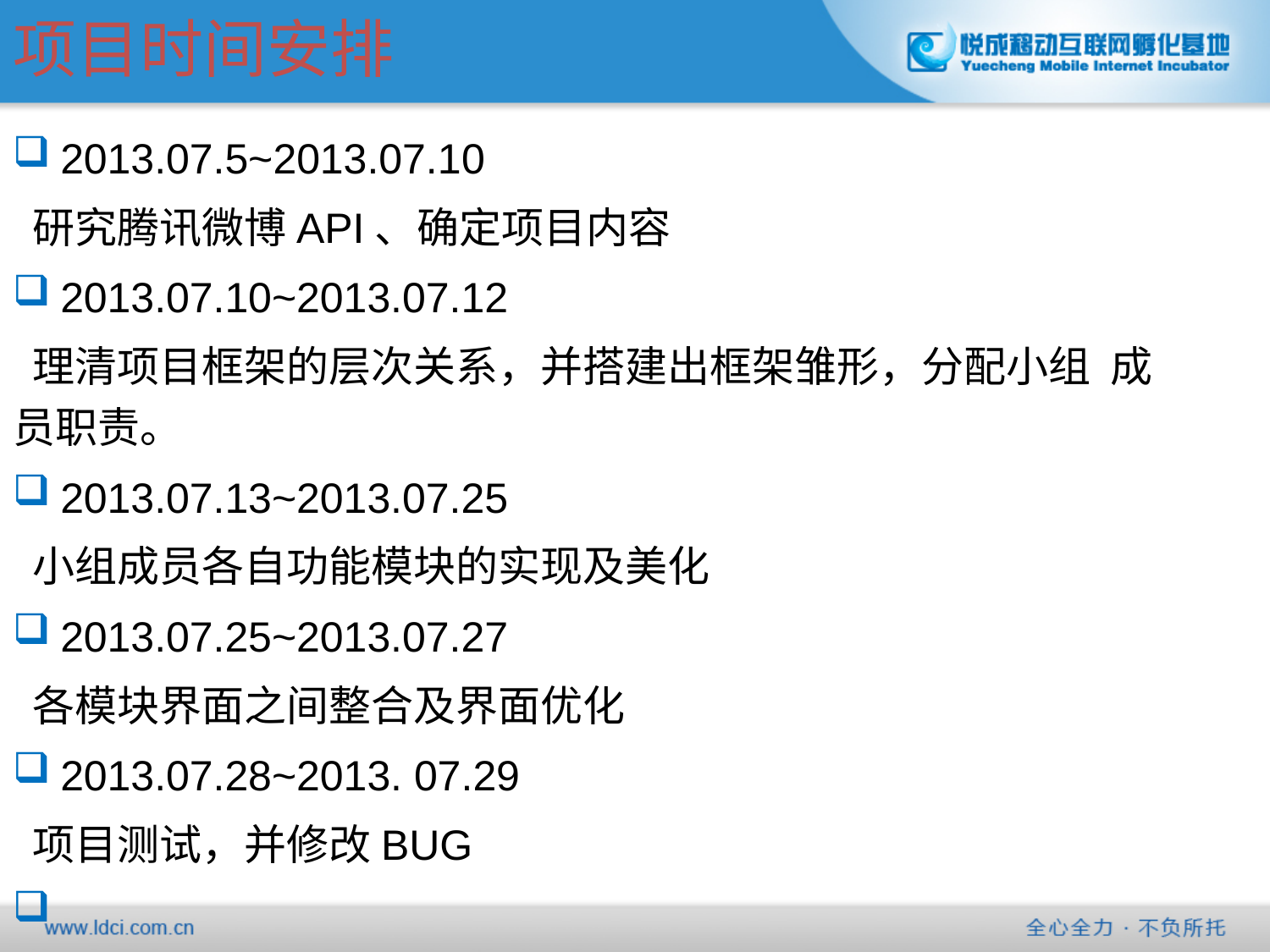

项目时间安排

2013.07.5~2013.07.10
 研究腾讯微博API、确定项目内容
2013.07.10~2013.07.12
 理清项目框架的层次关系，并搭建出框架雏形，分配小组  成员职责。
2013.07.13~2013.07.25
 小组成员各自功能模块的实现及美化
2013.07.25~2013.07.27
 各模块界面之间整合及界面优化
2013.07.28~2013. 07.29
 项目测试，并修改BUG